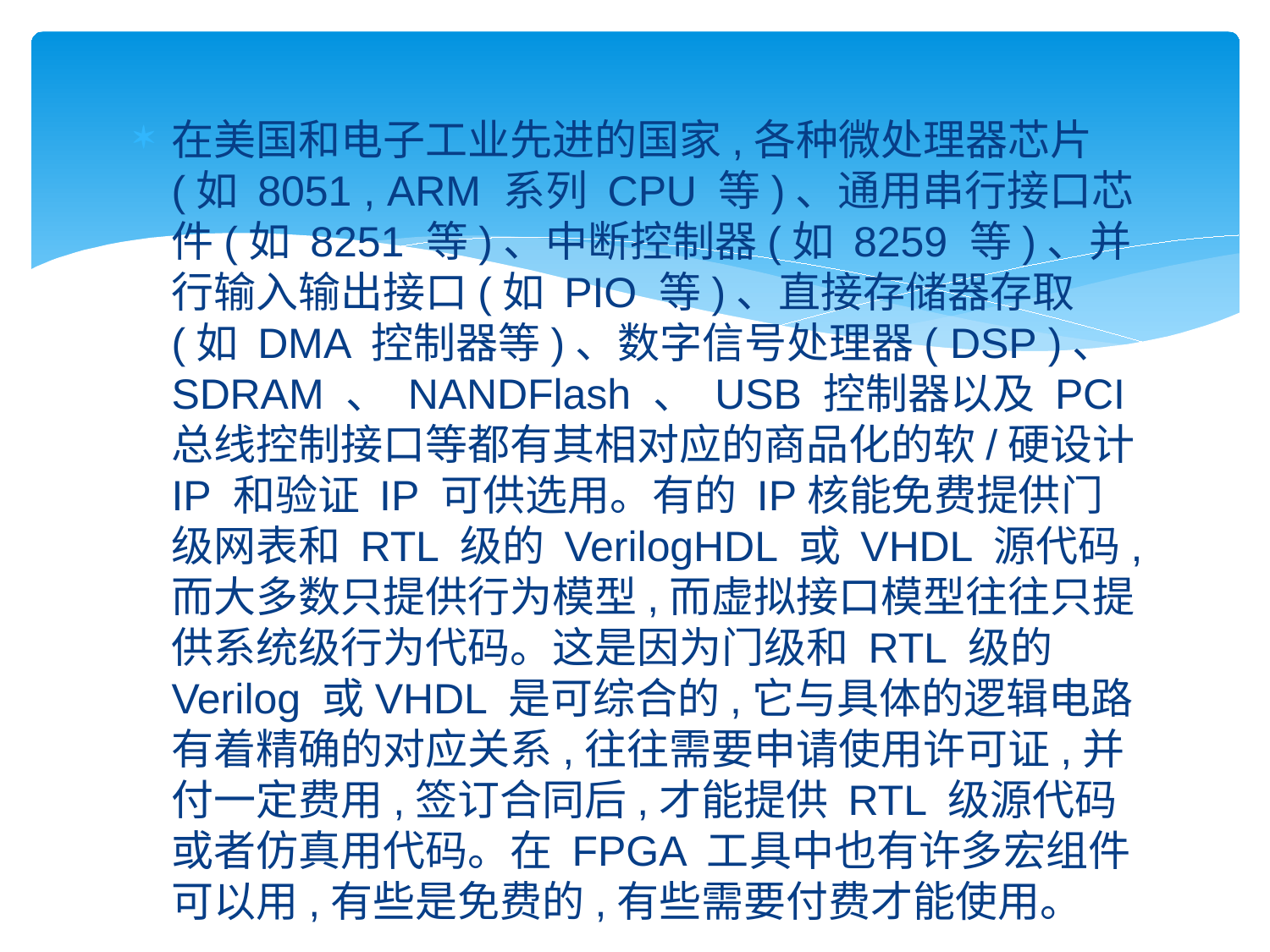

#
在美国和电子工业先进的国家,各种微处理器芯片(如 8051 , ARM 系列 CPU 等)、通用串行接口芯件(如 8251 等)、中断控制器(如 8259 等)、并行输入输出接口(如 PIO 等)、直接存储器存取(如 DMA 控制器等)、数字信号处理器( DSP )、 SDRAM 、 NANDFlash 、 USB 控制器以及 PCI 总线控制接口等都有其相对应的商品化的软/硬设计 IP 和验证 IP 可供选用。有的 IP核能免费提供门级网表和 RTL 级的 VerilogHDL 或 VHDL 源代码,而大多数只提供行为模型,而虚拟接口模型往往只提供系统级行为代码。这是因为门级和 RTL 级的 Verilog 或VHDL 是可综合的,它与具体的逻辑电路有着精确的对应关系,往往需要申请使用许可证,并付一定费用,签订合同后,才能提供 RTL 级源代码或者仿真用代码。在 FPGA 工具中也有许多宏组件可以用,有些是免费的,有些需要付费才能使用。